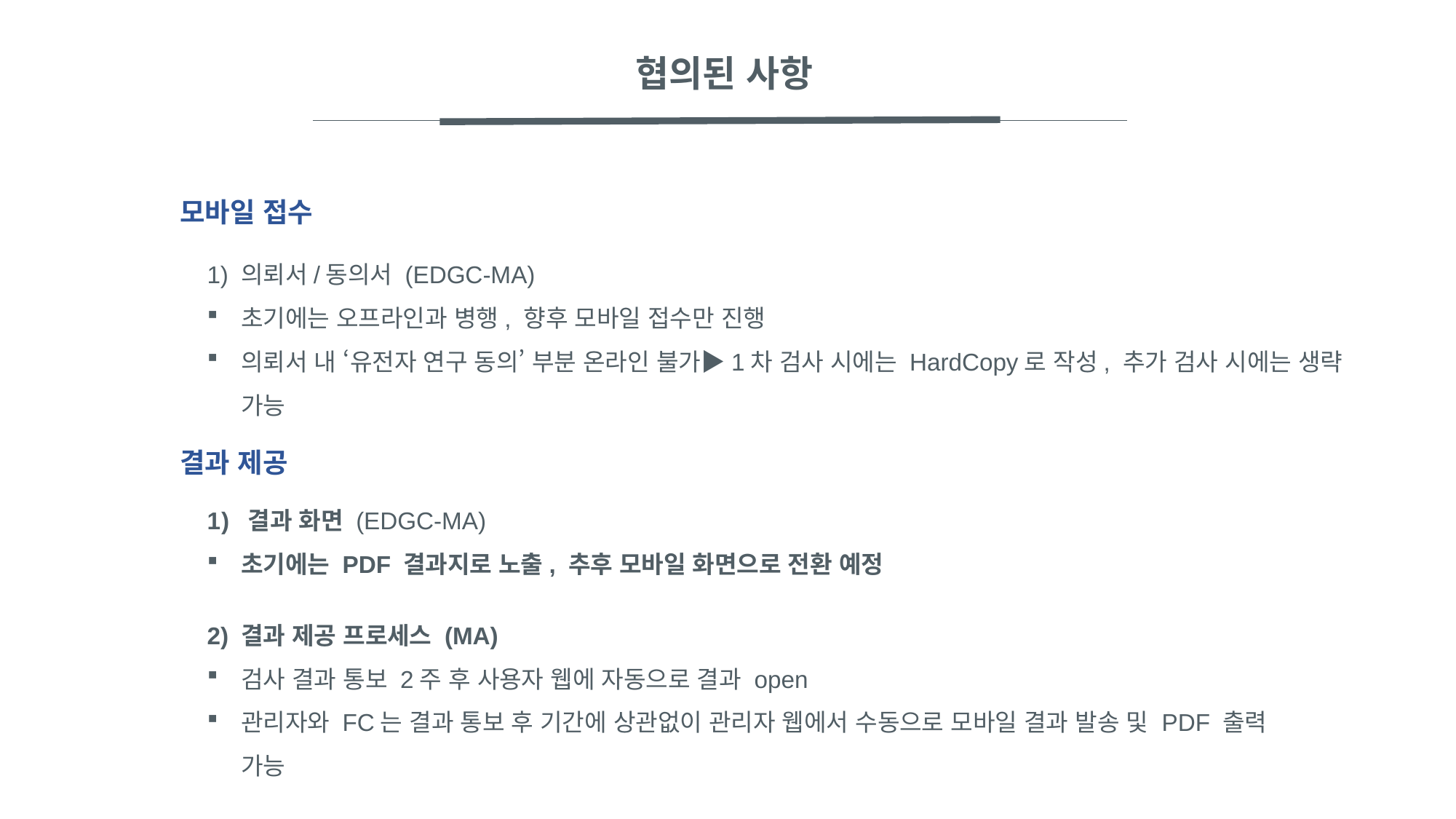

# 협의된 사항
모바일 접수
1) 의뢰서/동의서 (EDGC-MA)
초기에는 오프라인과 병행, 향후 모바일 접수만 진행
의뢰서 내 ‘유전자 연구 동의’ 부분 온라인 불가▶1차 검사 시에는 HardCopy로 작성, 추가 검사 시에는 생략 가능
결과 제공
결과 화면 (EDGC-MA)
초기에는 PDF 결과지로 노출, 추후 모바일 화면으로 전환 예정

2) 결과 제공 프로세스 (MA)
검사 결과 통보 2주 후 사용자 웹에 자동으로 결과 open
관리자와 FC는 결과 통보 후 기간에 상관없이 관리자 웹에서 수동으로 모바일 결과 발송 및 PDF 출력 가능